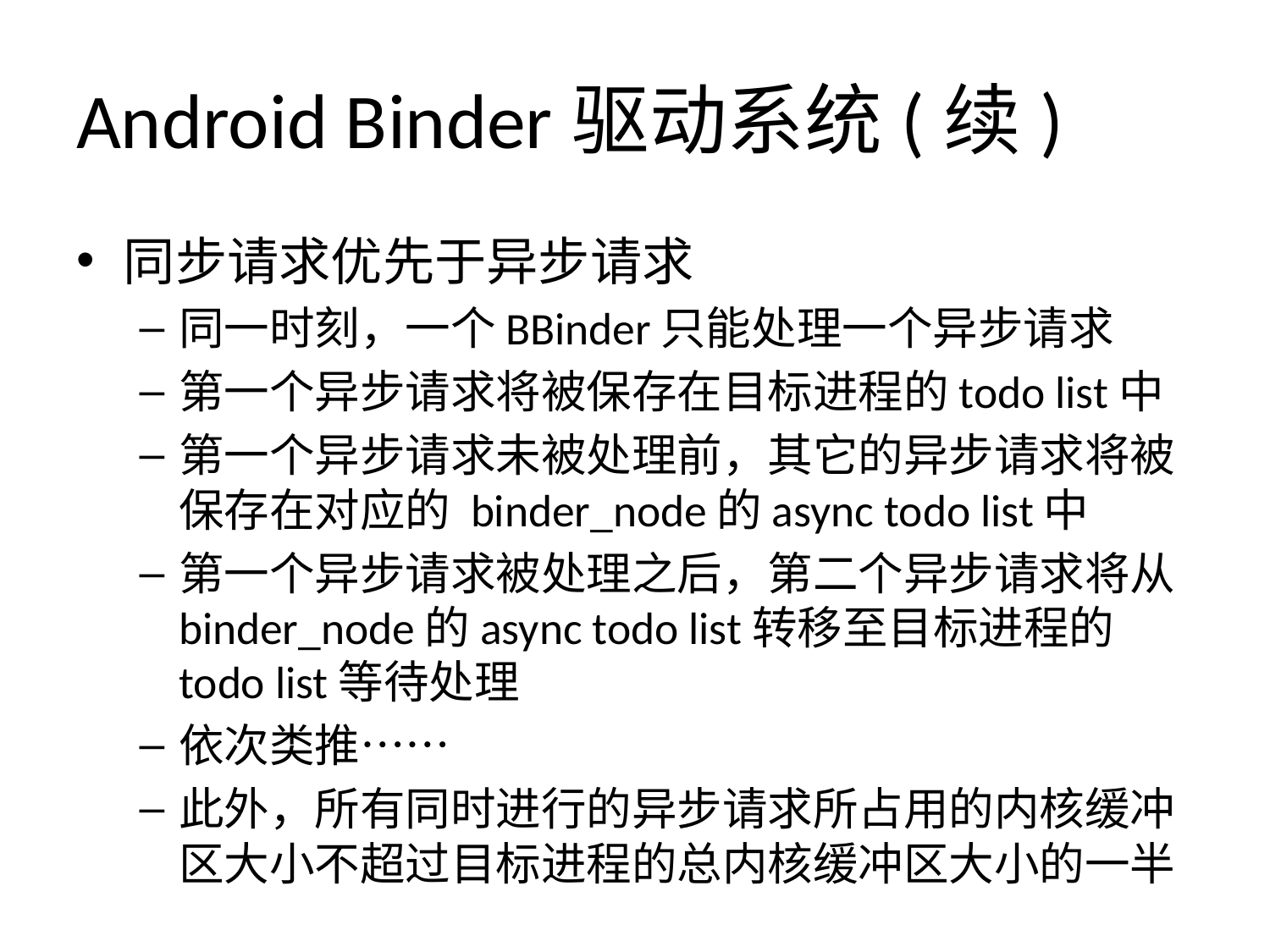

# Android Binder驱动系统(续)
同步请求优先于异步请求
同一时刻，一个BBinder只能处理一个异步请求
第一个异步请求将被保存在目标进程的todo list中
第一个异步请求未被处理前，其它的异步请求将被保存在对应的 binder_node的async todo list中
第一个异步请求被处理之后，第二个异步请求将从binder_node的async todo list转移至目标进程的todo list等待处理
依次类推……
此外，所有同时进行的异步请求所占用的内核缓冲区大小不超过目标进程的总内核缓冲区大小的一半